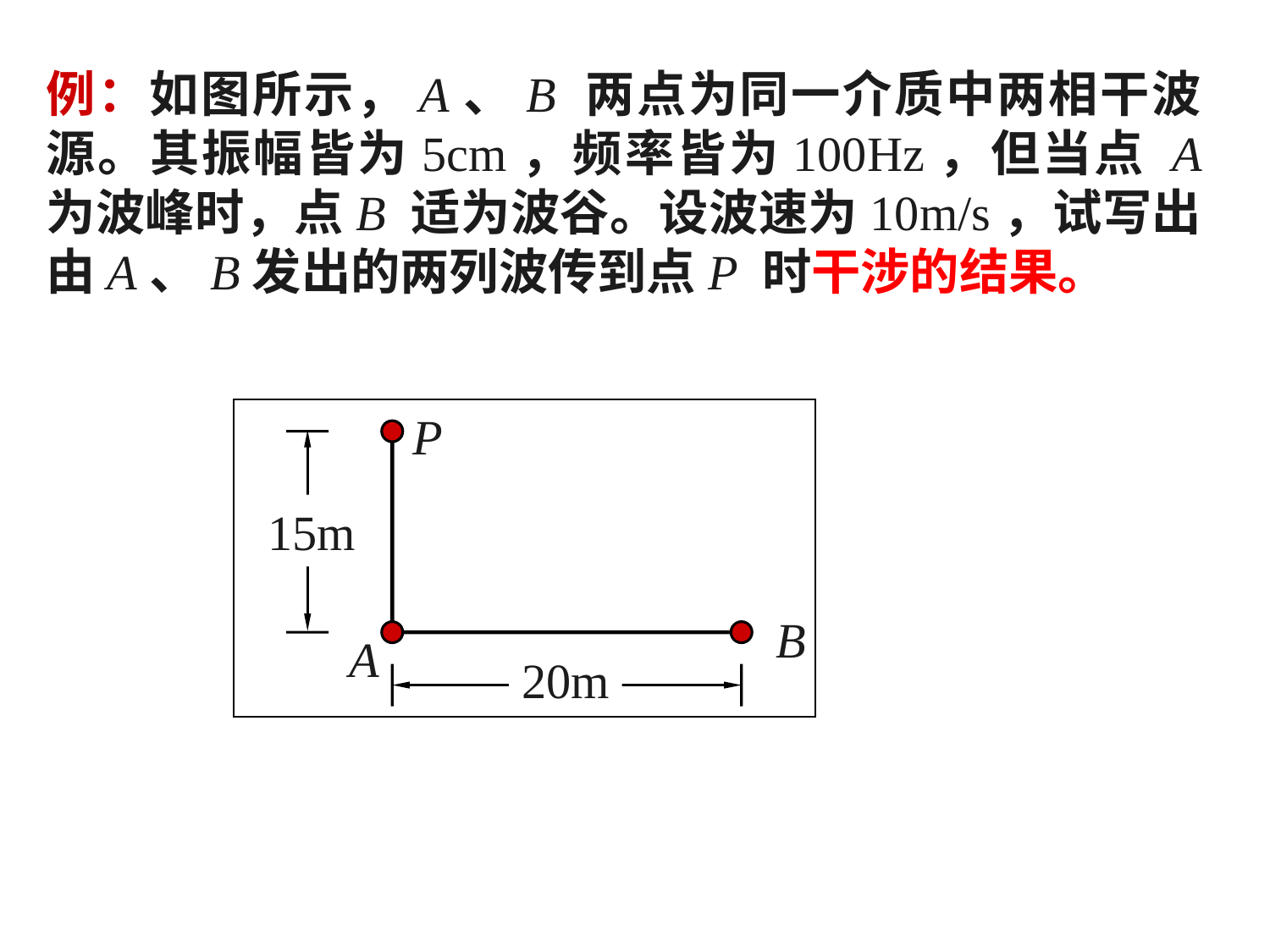

例：如图所示，A、B 两点为同一介质中两相干波源。其振幅皆为5cm，频率皆为100Hz，但当点 A 为波峰时，点B 适为波谷。设波速为10m/s，试写出由A、B发出的两列波传到点P 时干涉的结果。

P

15m
B
A

20m